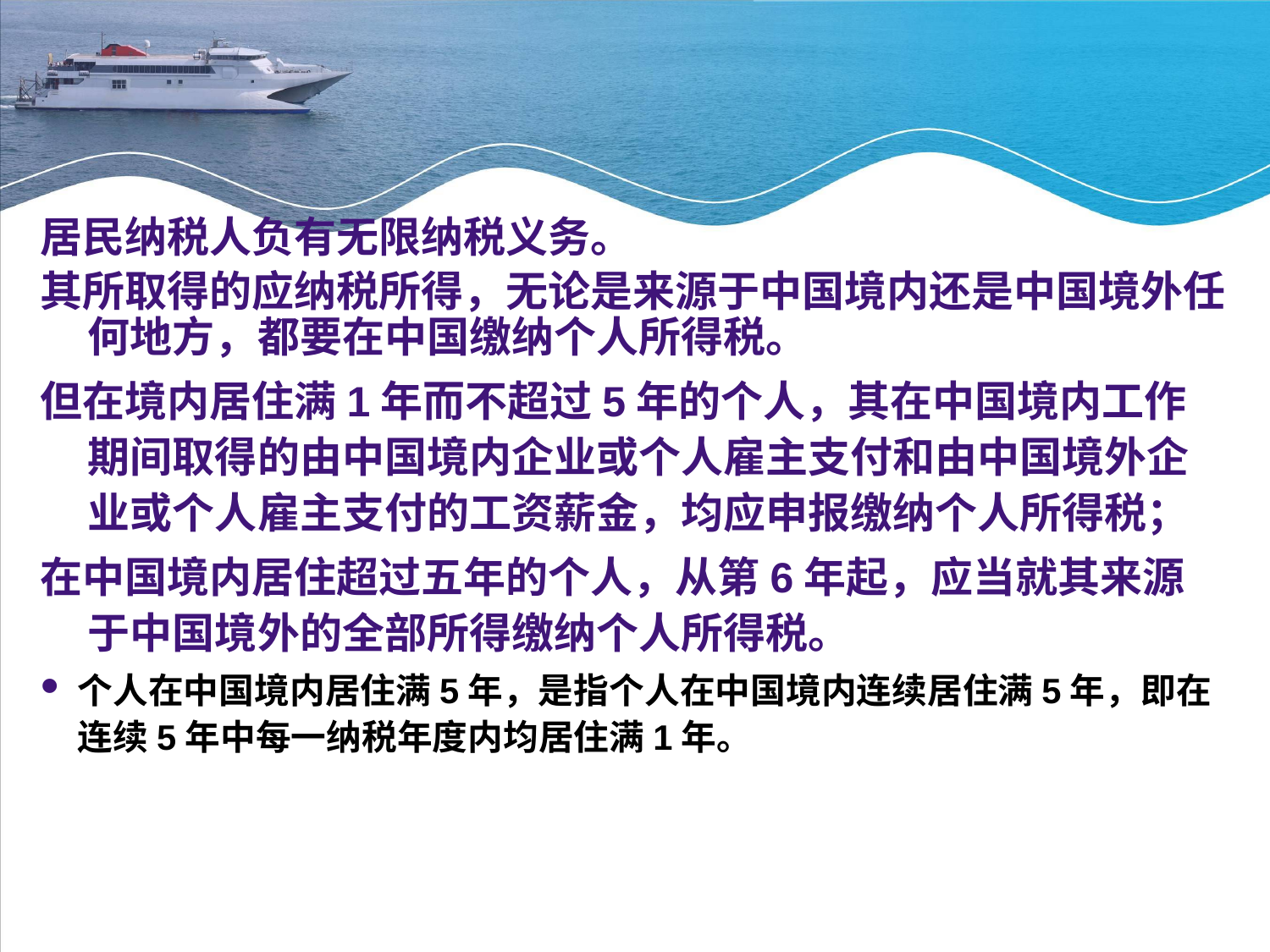

居民纳税人负有无限纳税义务。
其所取得的应纳税所得，无论是来源于中国境内还是中国境外任何地方，都要在中国缴纳个人所得税。
但在境内居住满1年而不超过5年的个人，其在中国境内工作期间取得的由中国境内企业或个人雇主支付和由中国境外企业或个人雇主支付的工资薪金，均应申报缴纳个人所得税；
在中国境内居住超过五年的个人，从第6年起，应当就其来源于中国境外的全部所得缴纳个人所得税。
个人在中国境内居住满5年，是指个人在中国境内连续居住满5年，即在连续5年中每一纳税年度内均居住满1年。